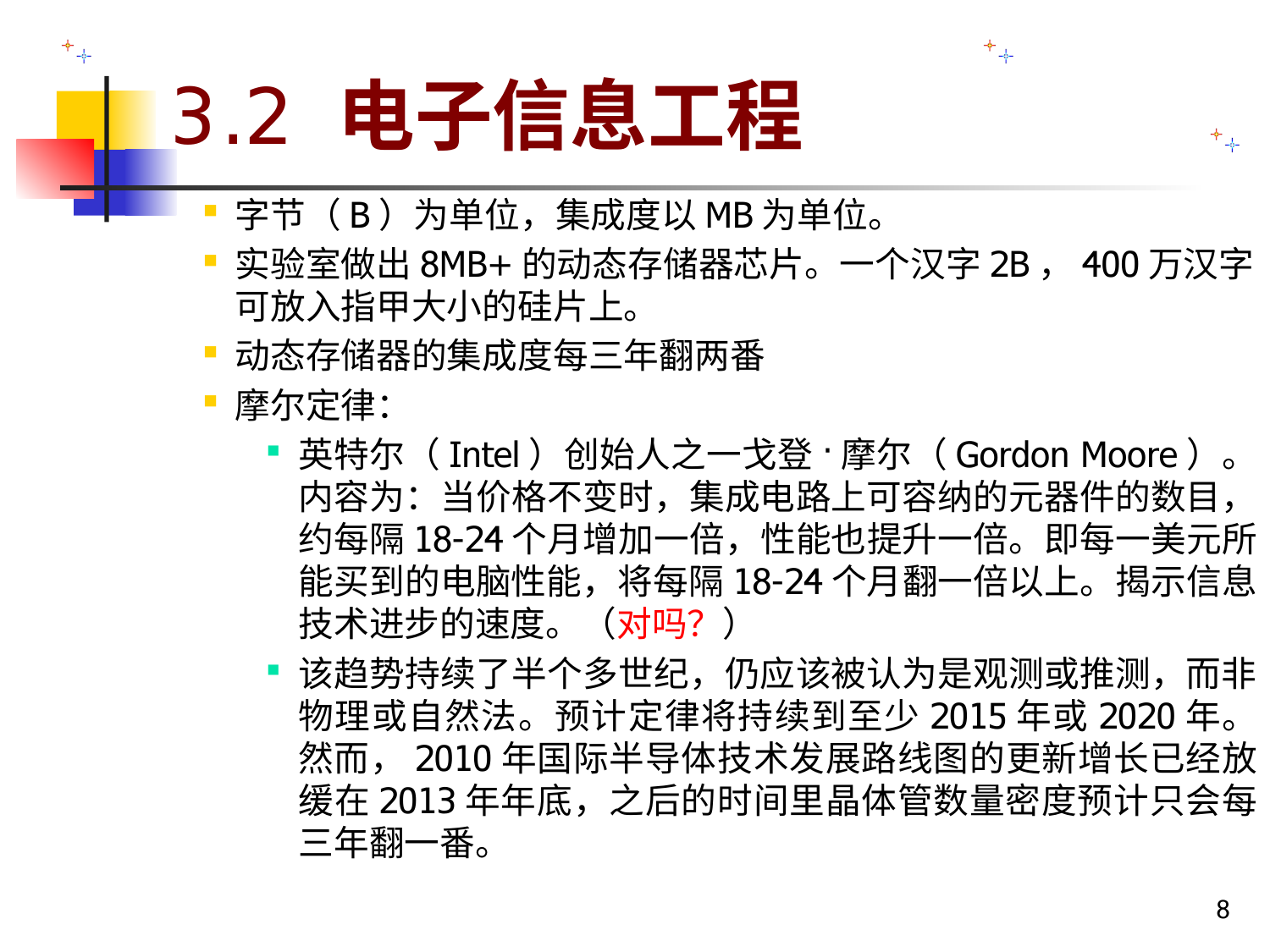

# 3.2 电子信息工程
字节（B）为单位，集成度以MB为单位。
实验室做出8MB+的动态存储器芯片。一个汉字2B，400万汉字可放入指甲大小的硅片上。
动态存储器的集成度每三年翻两番
摩尔定律：
英特尔（Intel）创始人之一戈登·摩尔（Gordon Moore）。内容为：当价格不变时，集成电路上可容纳的元器件的数目，约每隔18-24个月增加一倍，性能也提升一倍。即每一美元所能买到的电脑性能，将每隔18-24个月翻一倍以上。揭示信息技术进步的速度。（对吗？）
该趋势持续了半个多世纪，仍应该被认为是观测或推测，而非物理或自然法。预计定律将持续到至少2015年或2020年。然而，2010年国际半导体技术发展路线图的更新增长已经放缓在2013年年底，之后的时间里晶体管数量密度预计只会每三年翻一番。

8